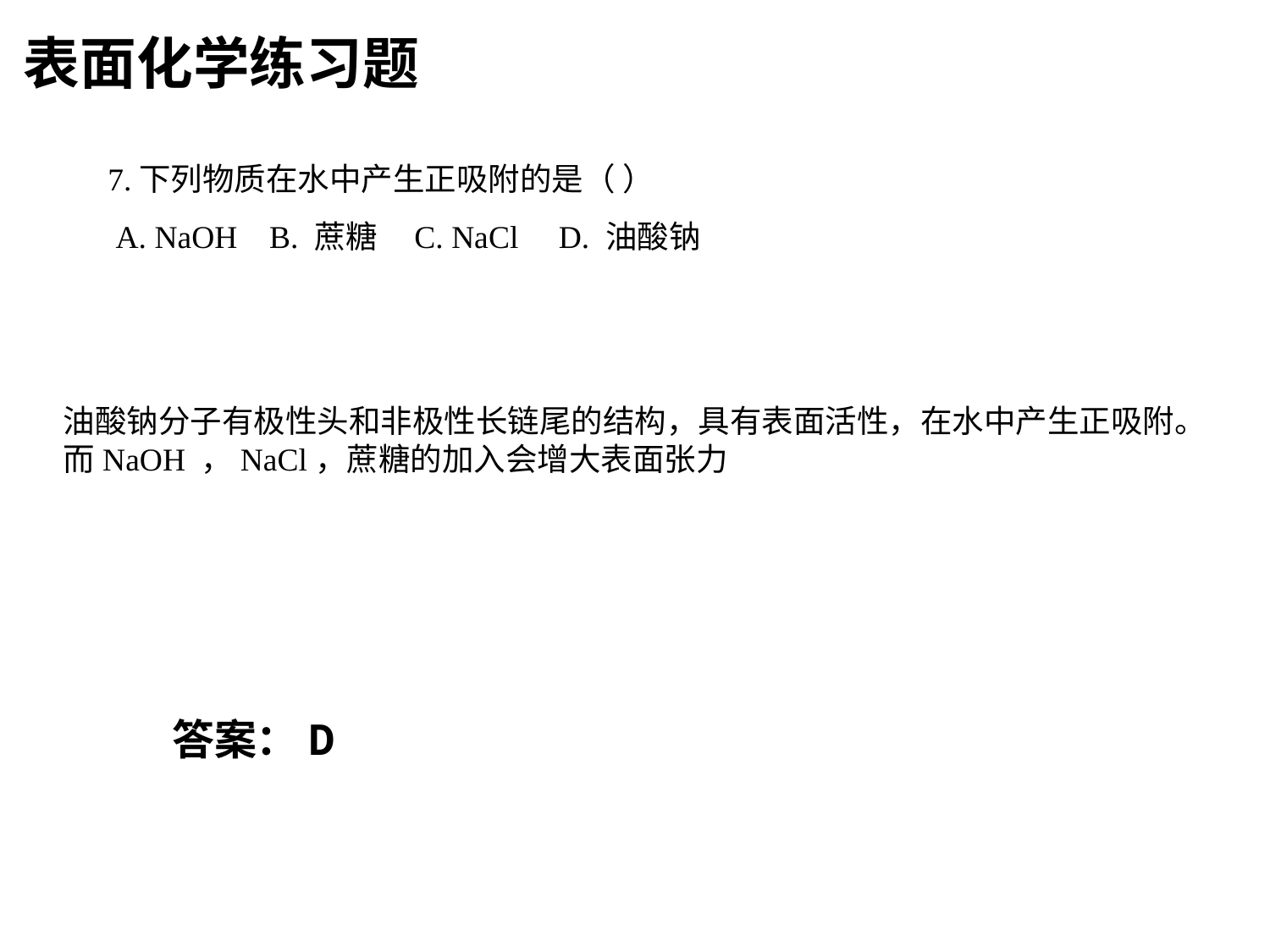

表面化学练习题
7.下列物质在水中产生正吸附的是（ ）
 A. NaOH    B. 蔗糖    C. NaCl     D. 油酸钠
油酸钠分子有极性头和非极性长链尾的结构，具有表面活性，在水中产生正吸附。
而NaOH ，NaCl，蔗糖的加入会增大表面张力
答案：D